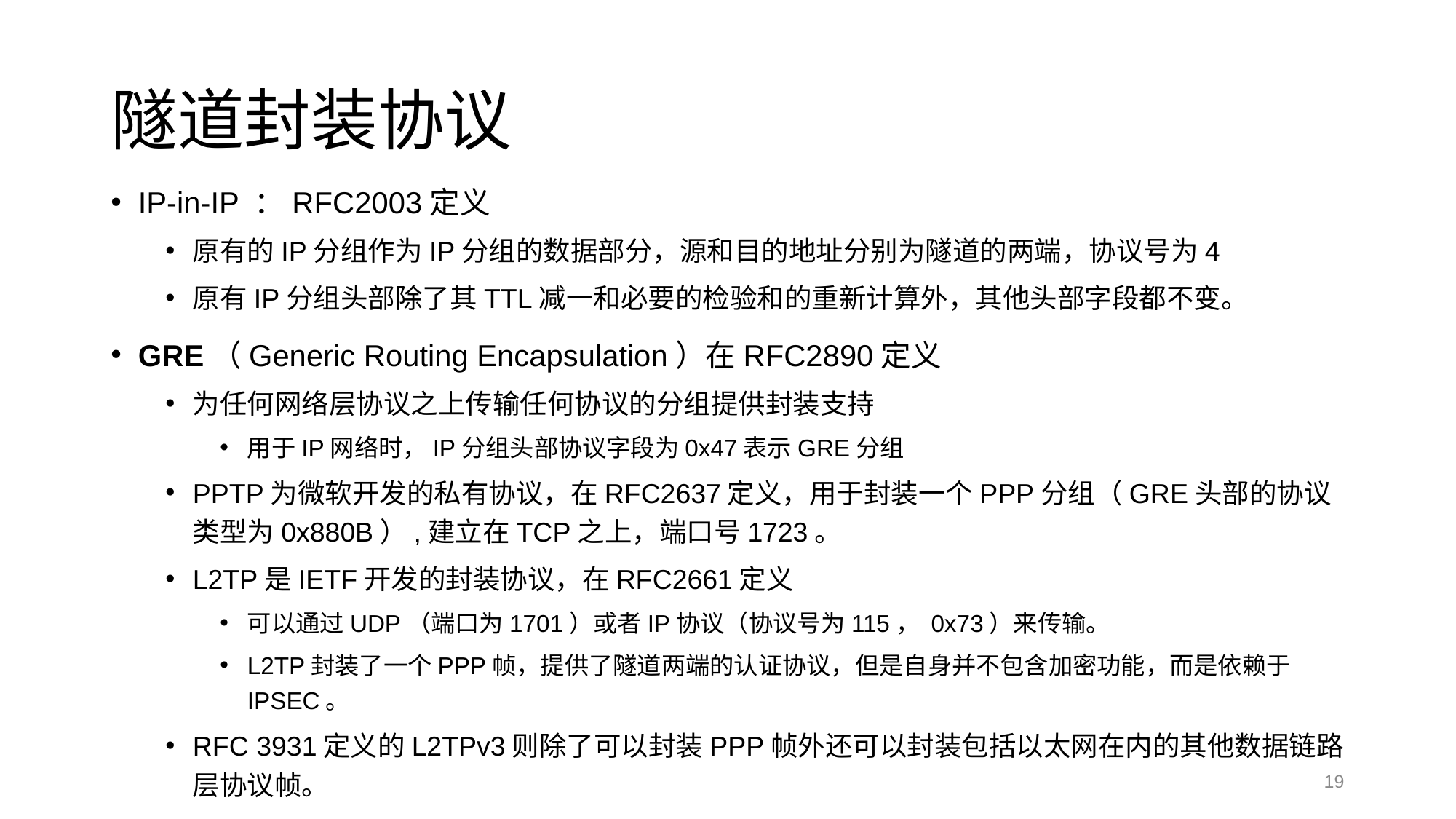

# 隧道封装协议
IP-in-IP ：RFC2003定义
原有的IP分组作为IP分组的数据部分，源和目的地址分别为隧道的两端，协议号为4
原有IP分组头部除了其TTL减一和必要的检验和的重新计算外，其他头部字段都不变。
GRE（Generic Routing Encapsulation）在RFC2890定义
为任何网络层协议之上传输任何协议的分组提供封装支持
用于IP网络时，IP分组头部协议字段为0x47表示GRE分组
PPTP为微软开发的私有协议，在RFC2637定义，用于封装一个PPP分组（GRE头部的协议类型为0x880B）,建立在TCP之上，端口号1723。
L2TP是IETF开发的封装协议，在RFC2661定义
可以通过UDP（端口为1701）或者IP协议（协议号为115， 0x73）来传输。
L2TP封装了一个PPP帧，提供了隧道两端的认证协议，但是自身并不包含加密功能，而是依赖于IPSEC。
RFC 3931定义的L2TPv3则除了可以封装PPP帧外还可以封装包括以太网在内的其他数据链路层协议帧。

19